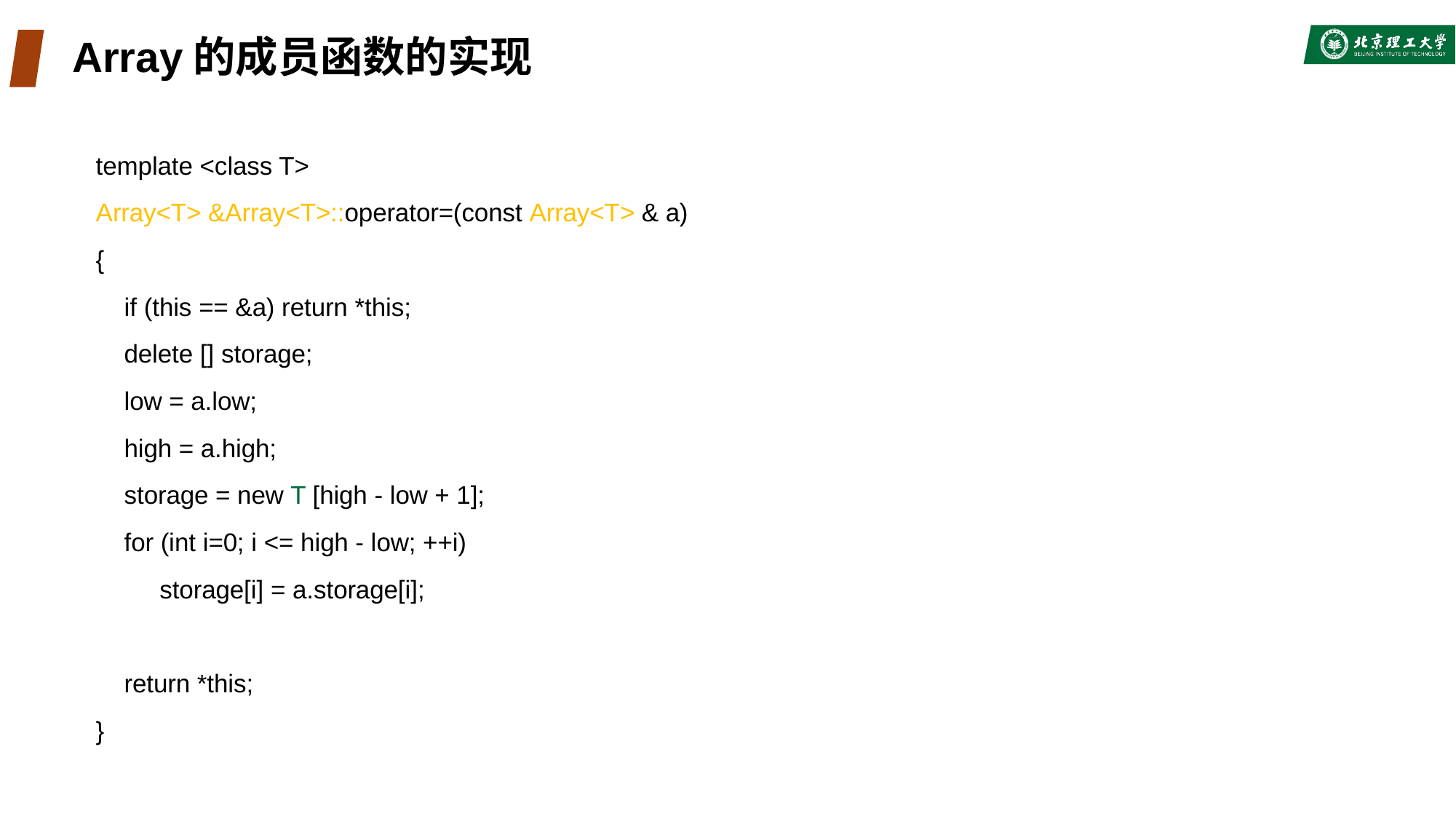

# Array的成员函数的实现
template <class T>
Array<T> &Array<T>::operator=(const Array<T> & a)
{
    if (this == &a) return *this;
    delete [] storage;
    low = a.low;
    high = a.high;
    storage = new T [high - low + 1];
    for (int i=0; i <= high - low; ++i)
         storage[i] = a.storage[i];

    return *this;
}